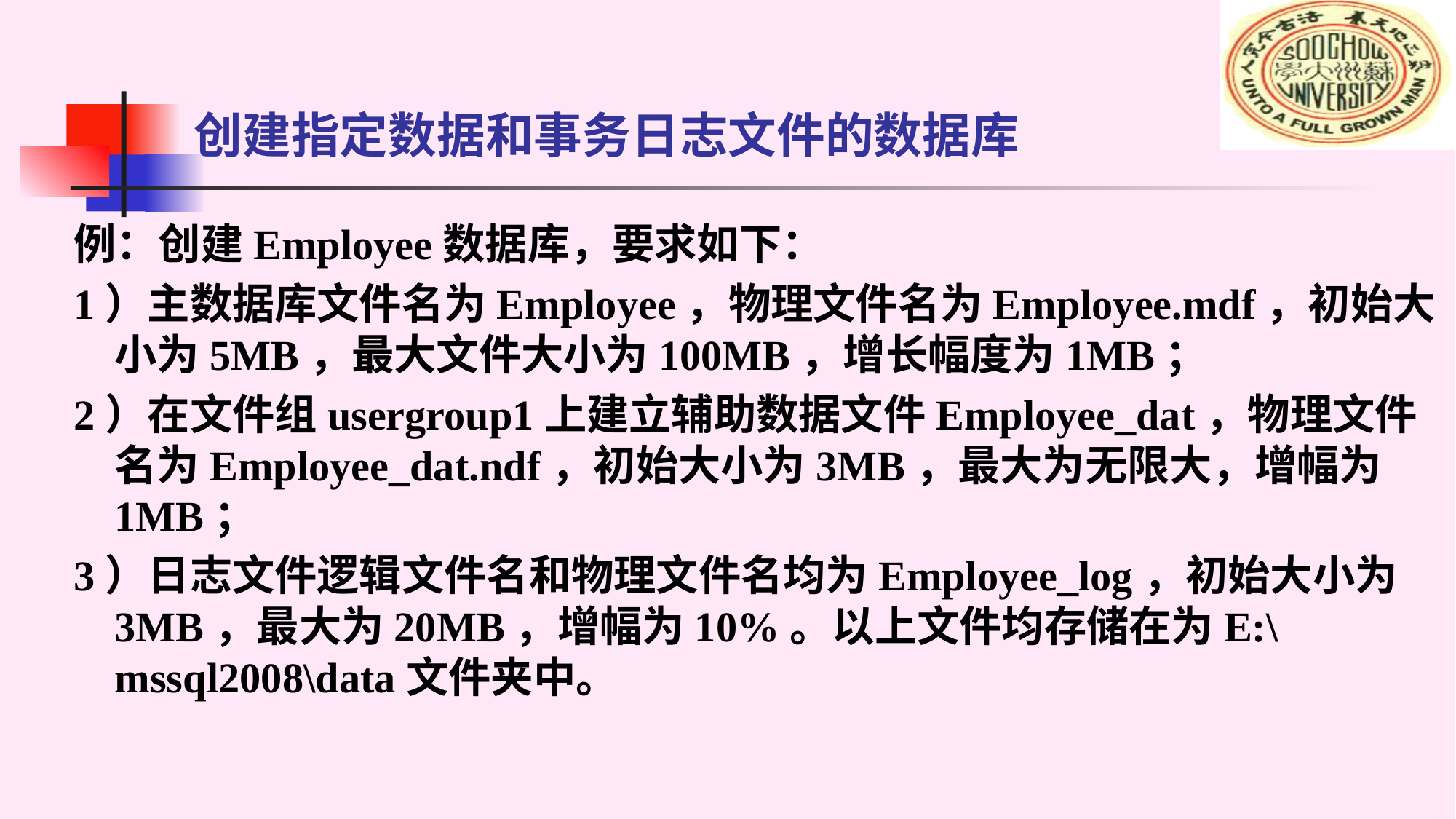

# 创建指定数据和事务日志文件的数据库
例：创建Employee数据库，要求如下：
1）主数据库文件名为Employee，物理文件名为Employee.mdf，初始大小为5MB，最大文件大小为100MB，增长幅度为1MB；
2）在文件组usergroup1上建立辅助数据文件Employee_dat，物理文件名为Employee_dat.ndf，初始大小为3MB，最大为无限大，增幅为1MB；
3）日志文件逻辑文件名和物理文件名均为Employee_log，初始大小为3MB，最大为20MB，增幅为10%。以上文件均存储在为E:\mssql2008\data文件夹中。